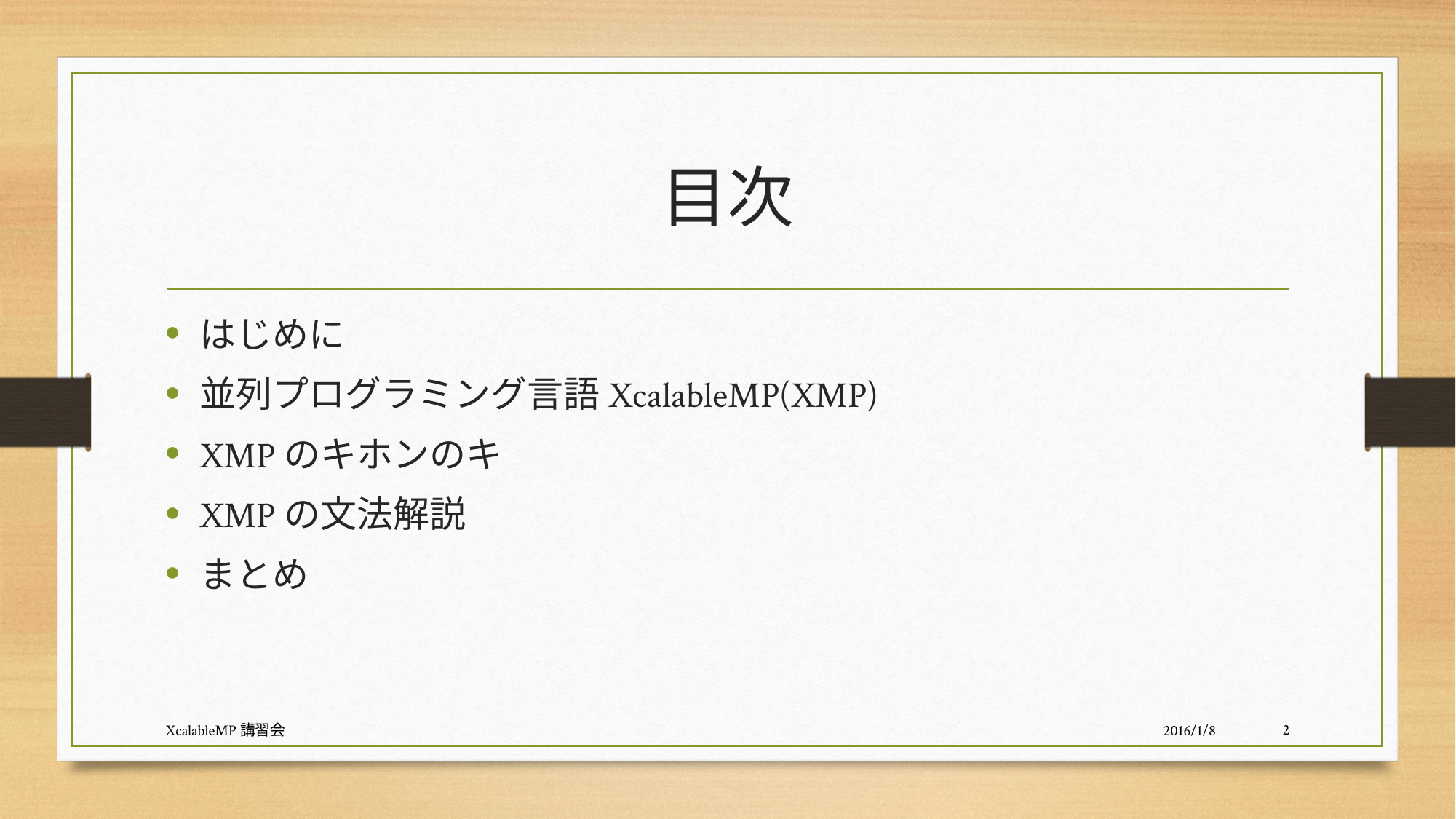

# 目次
はじめに
並列プログラミング言語XcalableMP(XMP)
XMPのキホンのキ
XMPの文法解説
まとめ
XcalableMP講習会
2016/1/8
2